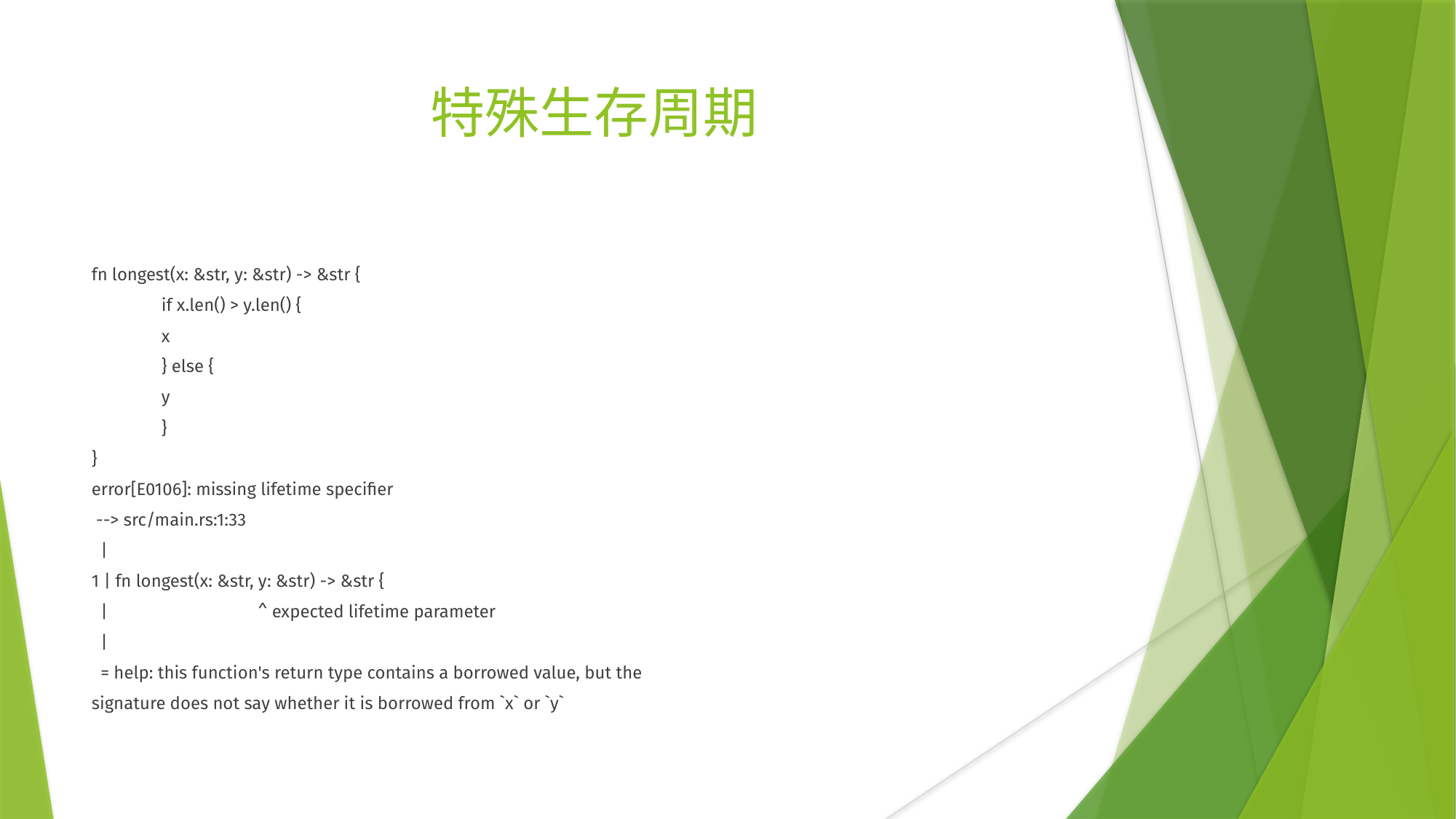

特殊生存周期
fn longest(x: &str, y: &str) -> &str {
	if x.len() > y.len() {
		x
	} else {
		y
	}
}
error[E0106]: missing lifetime specifier
 --> src/main.rs:1:33
  |
1 | fn longest(x: &str, y: &str) -> &str {
  |                                 ^ expected lifetime parameter
  |
  = help: this function's return type contains a borrowed value, but the
signature does not say whether it is borrowed from `x` or `y`